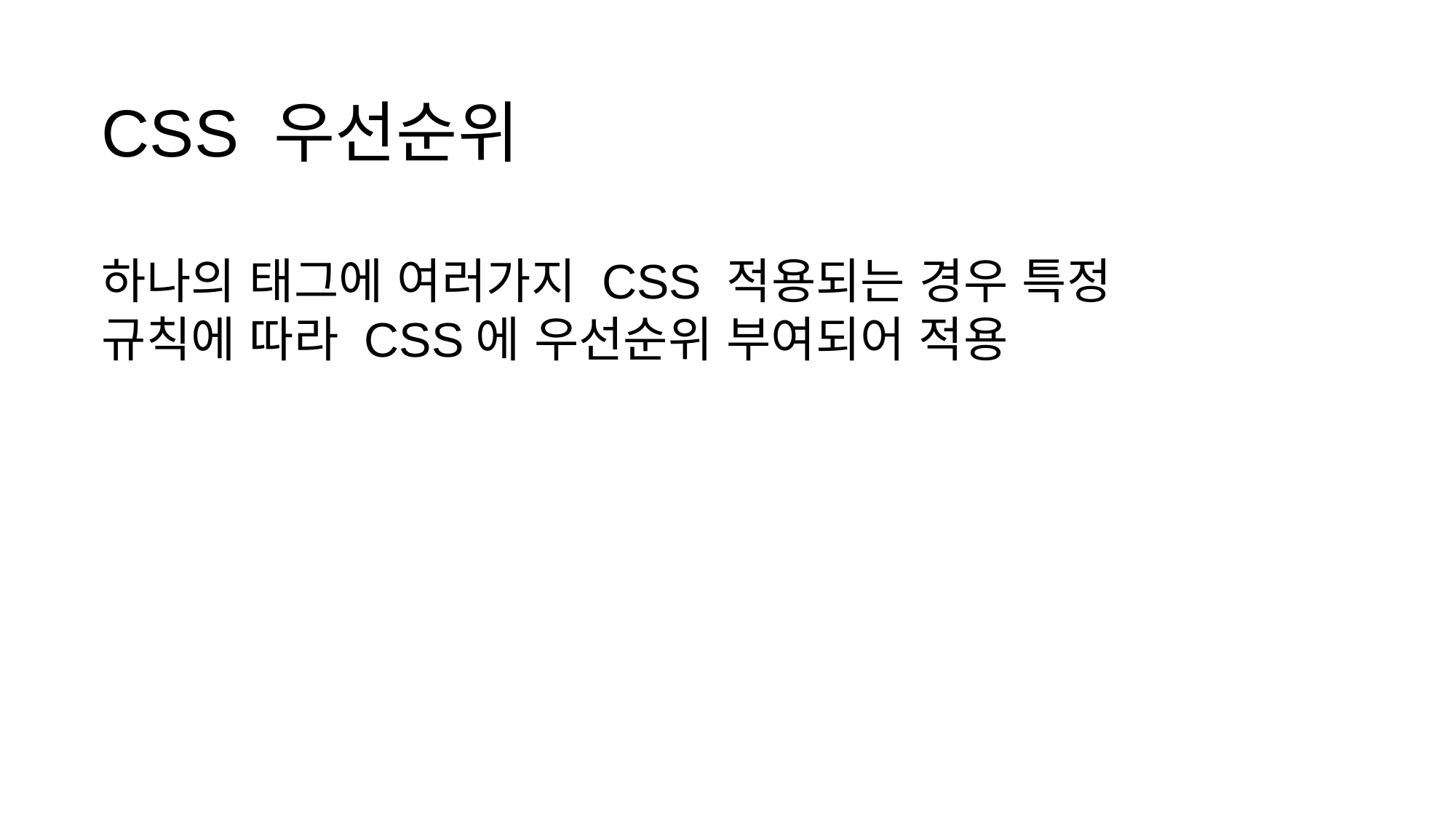

CSS 우선순위
하나의 태그에 여러가지 CSS 적용되는 경우 특정 규칙에 따라 CSS에 우선순위 부여되어 적용